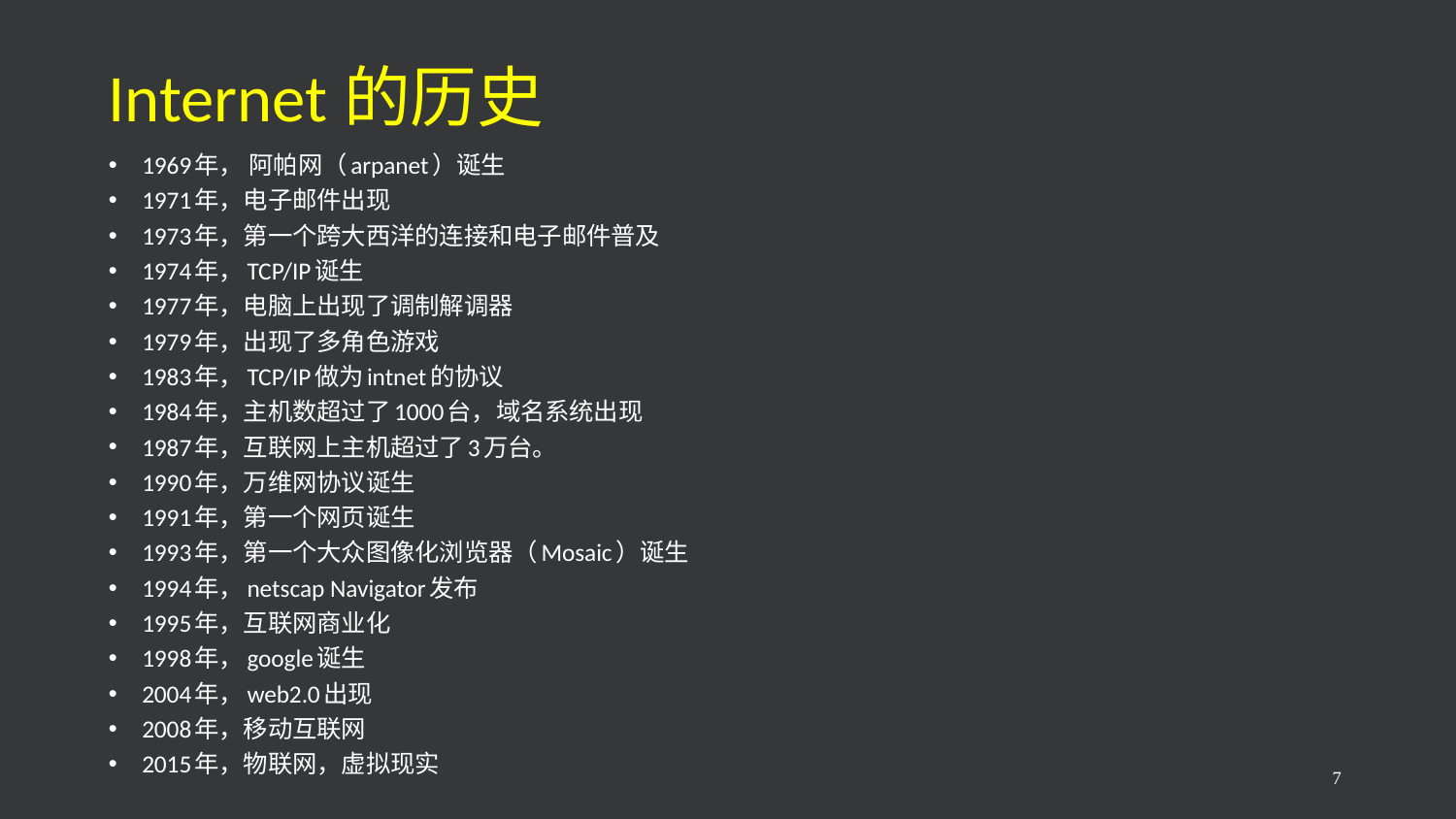

# Internet的历史
1969年， 阿帕网（arpanet）诞生
1971年，电子邮件出现
1973年，第一个跨大西洋的连接和电子邮件普及
1974年，TCP/IP诞生
1977年，电脑上出现了调制解调器
1979年，出现了多角色游戏
1983年，TCP/IP做为intnet的协议
1984年，主机数超过了1000台，域名系统出现
1987年，互联网上主机超过了3万台。
1990年，万维网协议诞生
1991年，第一个网页诞生
1993年，第一个大众图像化浏览器（Mosaic）诞生
1994年，netscap Navigator发布
1995年，互联网商业化
1998年，google诞生
2004年，web2.0出现
2008年，移动互联网
2015年，物联网，虚拟现实

7